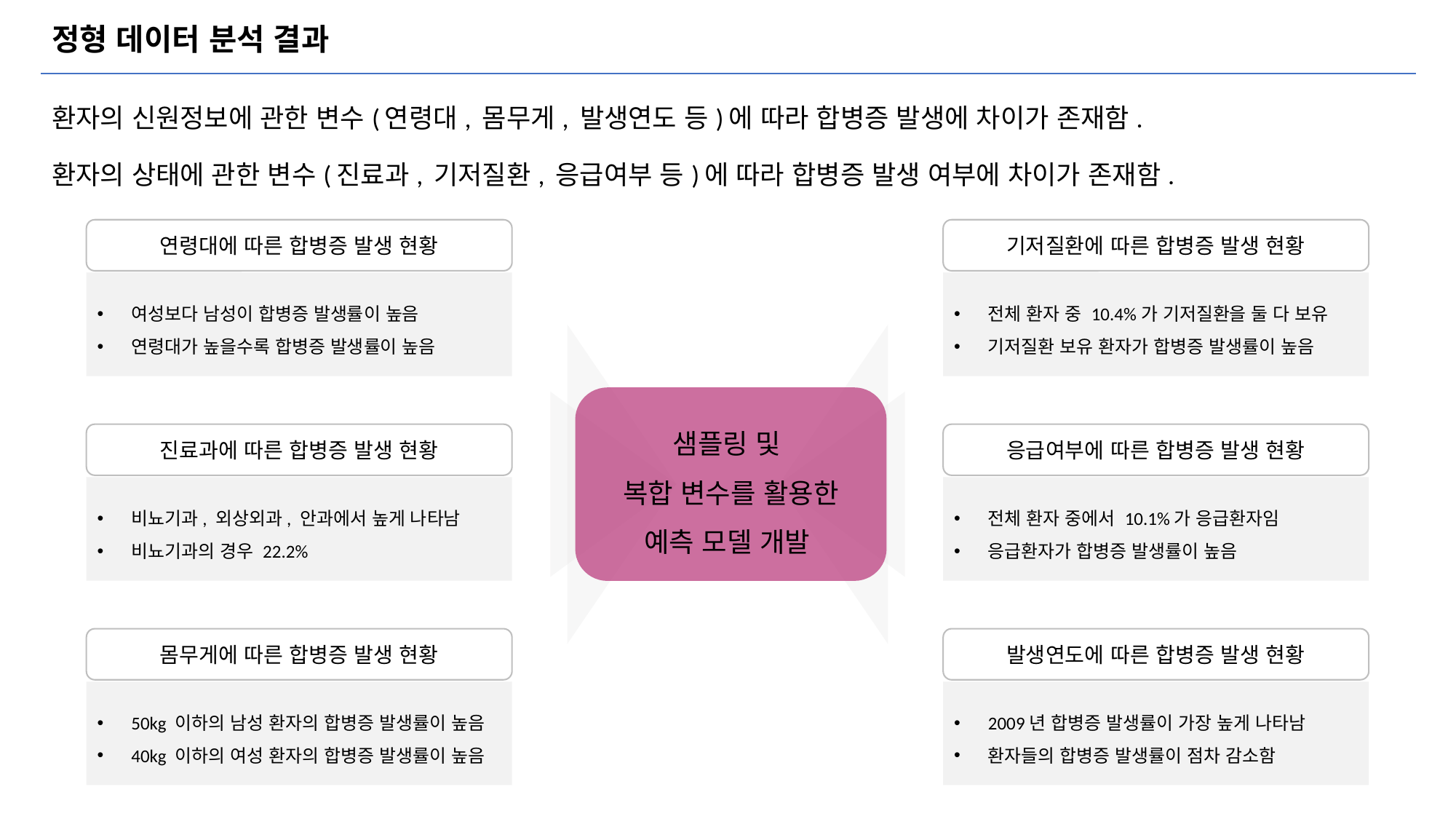

# 정형 데이터 분석 결과
환자의 신원정보에 관한 변수(연령대, 몸무게, 발생연도 등)에 따라 합병증 발생에 차이가 존재함.
환자의 상태에 관한 변수(진료과, 기저질환, 응급여부 등)에 따라 합병증 발생 여부에 차이가 존재함.
연령대에 따른 합병증 발생 현황
여성보다 남성이 합병증 발생률이 높음
연령대가 높을수록 합병증 발생률이 높음
기저질환에 따른 합병증 발생 현황
전체 환자 중 10.4%가 기저질환을 둘 다 보유
기저질환 보유 환자가 합병증 발생률이 높음

샘플링 및
복합 변수를 활용한
예측 모델 개발
진료과에 따른 합병증 발생 현황
비뇨기과, 외상외과, 안과에서 높게 나타남
비뇨기과의 경우 22.2%
응급여부에 따른 합병증 발생 현황
전체 환자 중에서 10.1%가 응급환자임
응급환자가 합병증 발생률이 높음
몸무게에 따른 합병증 발생 현황
50kg 이하의 남성 환자의 합병증 발생률이 높음
40kg 이하의 여성 환자의 합병증 발생률이 높음
발생연도에 따른 합병증 발생 현황
2009년 합병증 발생률이 가장 높게 나타남
환자들의 합병증 발생률이 점차 감소함